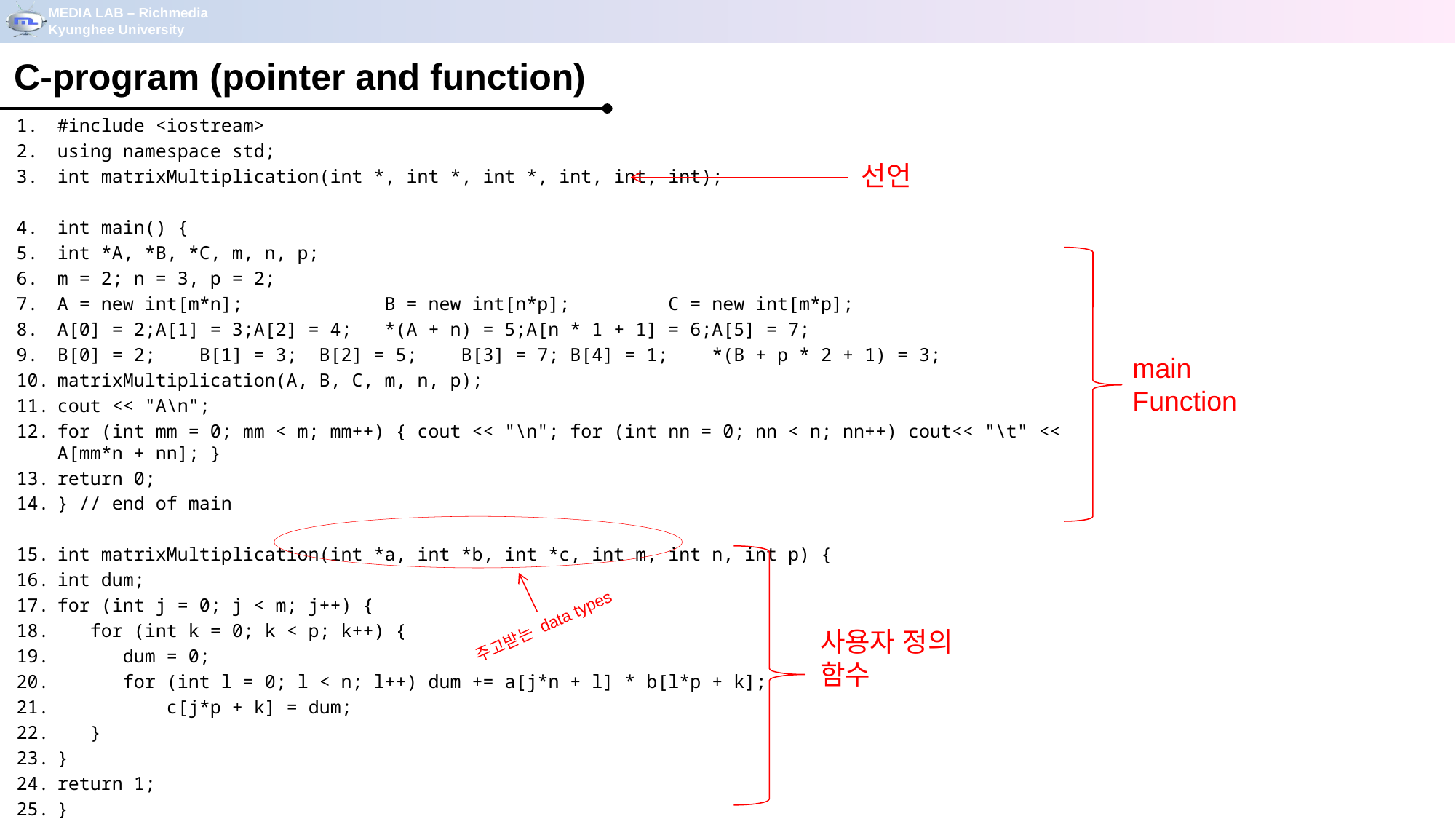

C-program (pointer and function)
#include <iostream>
using namespace std;
int matrixMultiplication(int *, int *, int *, int, int, int);

int main() {
int *A, *B, *C, m, n, p;
m = 2; n = 3, p = 2;
A = new int[m*n];             B = new int[n*p];         C = new int[m*p];
A[0] = 2;A[1] = 3;A[2] = 4;   *(A + n) = 5;A[n * 1 + 1] = 6;A[5] = 7;
B[0] = 2;    B[1] = 3;  B[2] = 5;    B[3] = 7; B[4] = 1;    *(B + p * 2 + 1) = 3;
matrixMultiplication(A, B, C, m, n, p);
cout << "A\n";
for (int mm = 0; mm < m; mm++) { cout << "\n"; for (int nn = 0; nn < n; nn++) cout<< "\t" << A[mm*n + nn]; }
return 0;
} // end of main

int matrixMultiplication(int *a, int *b, int *c, int m, int n, int p) {
int dum;
for (int j = 0; j < m; j++) {
   for (int k = 0; k < p; k++) {
      dum = 0;
      for (int l = 0; l < n; l++) dum += a[j*n + l] * b[l*p + k];
          c[j*p + k] = dum;
   }
}
return 1;
}
선언

main Function

주고받는 data types
사용자 정의 함수